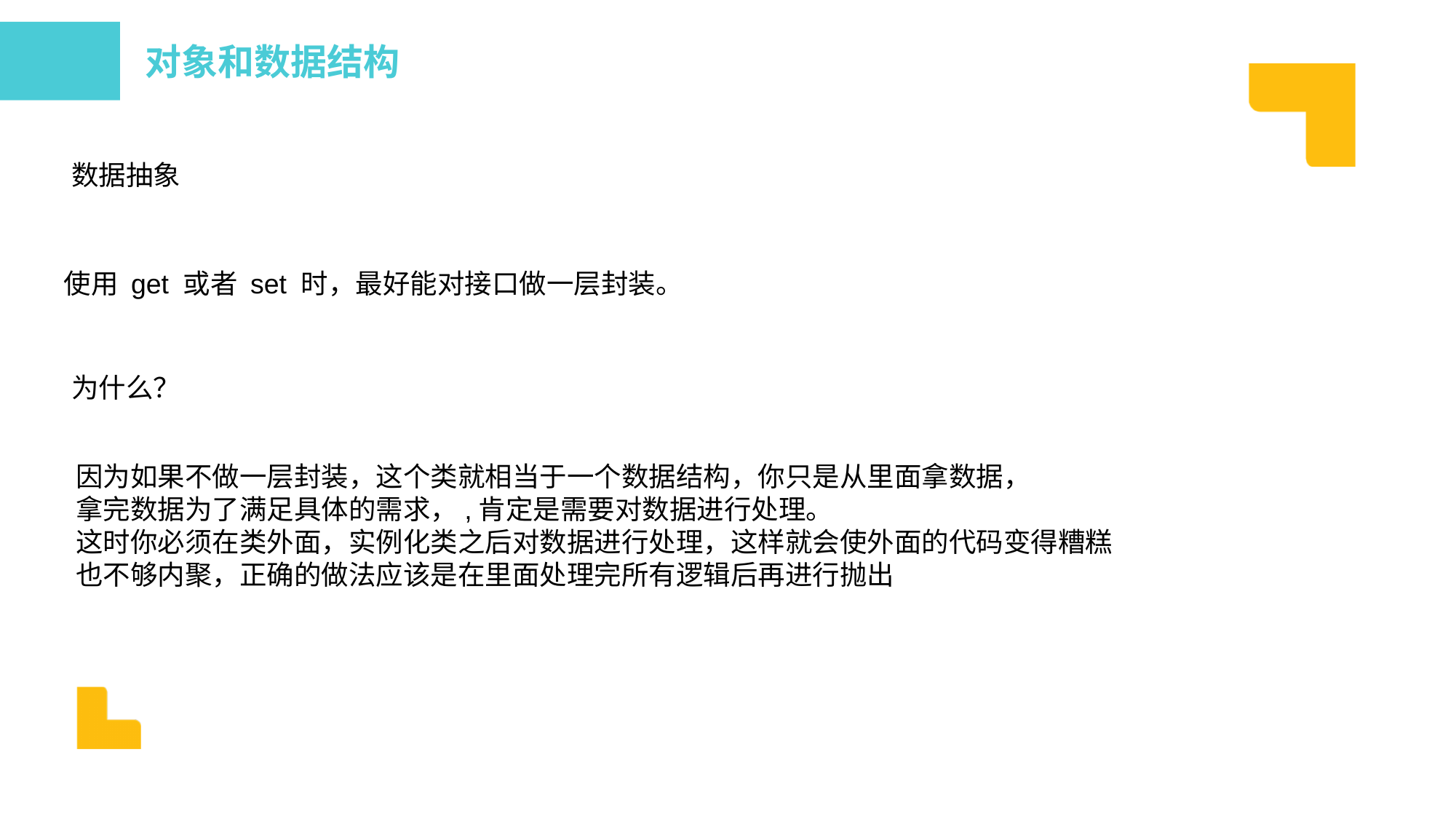

对象和数据结构
数据抽象
使用 get 或者 set 时，最好能对接口做一层封装。
为什么？
因为如果不做一层封装，这个类就相当于一个数据结构，你只是从里面拿数据，
拿完数据为了满足具体的需求，,肯定是需要对数据进行处理。
这时你必须在类外面，实例化类之后对数据进行处理，这样就会使外面的代码变得糟糕
也不够内聚，正确的做法应该是在里面处理完所有逻辑后再进行抛出